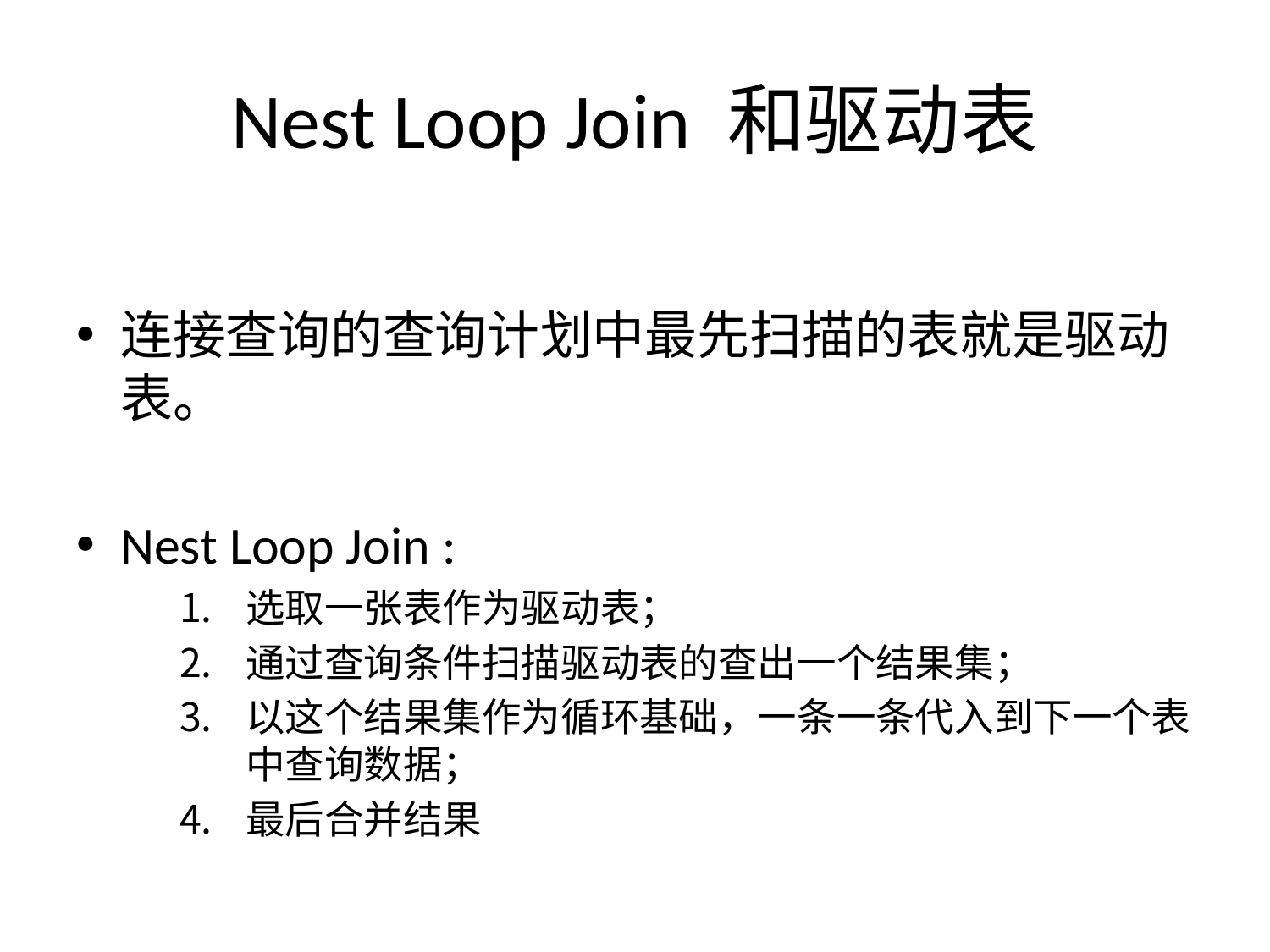

# Nest Loop Join 和驱动表

连接查询的查询计划中最先扫描的表就是驱动表。

Nest Loop Join :
选取一张表作为驱动表；
通过查询条件扫描驱动表的查出一个结果集；
以这个结果集作为循环基础，一条一条代入到下一个表中查询数据；
最后合并结果